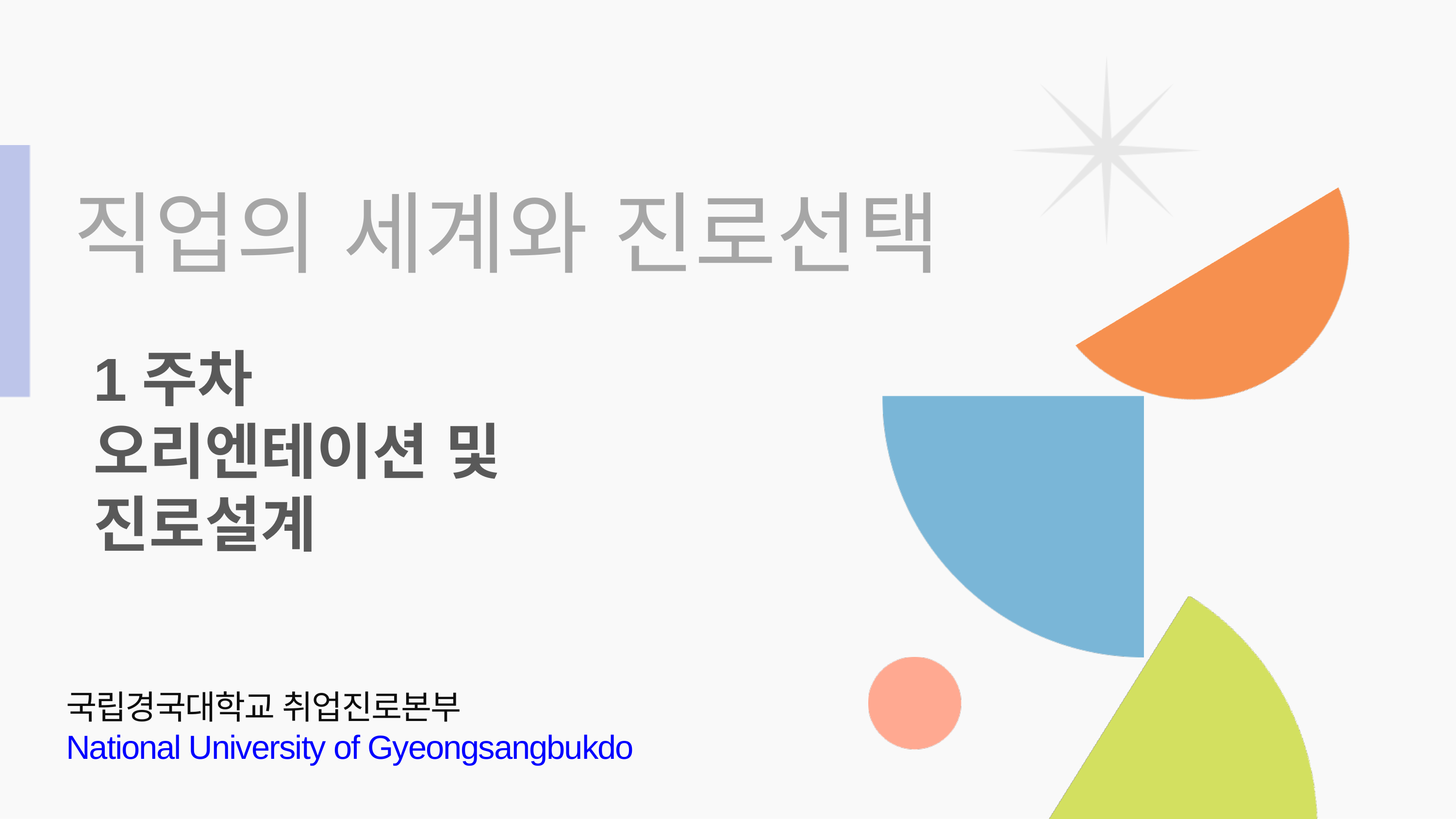

직업의 세계와 진로선택
1주차
오리엔테이션 및 진로설계